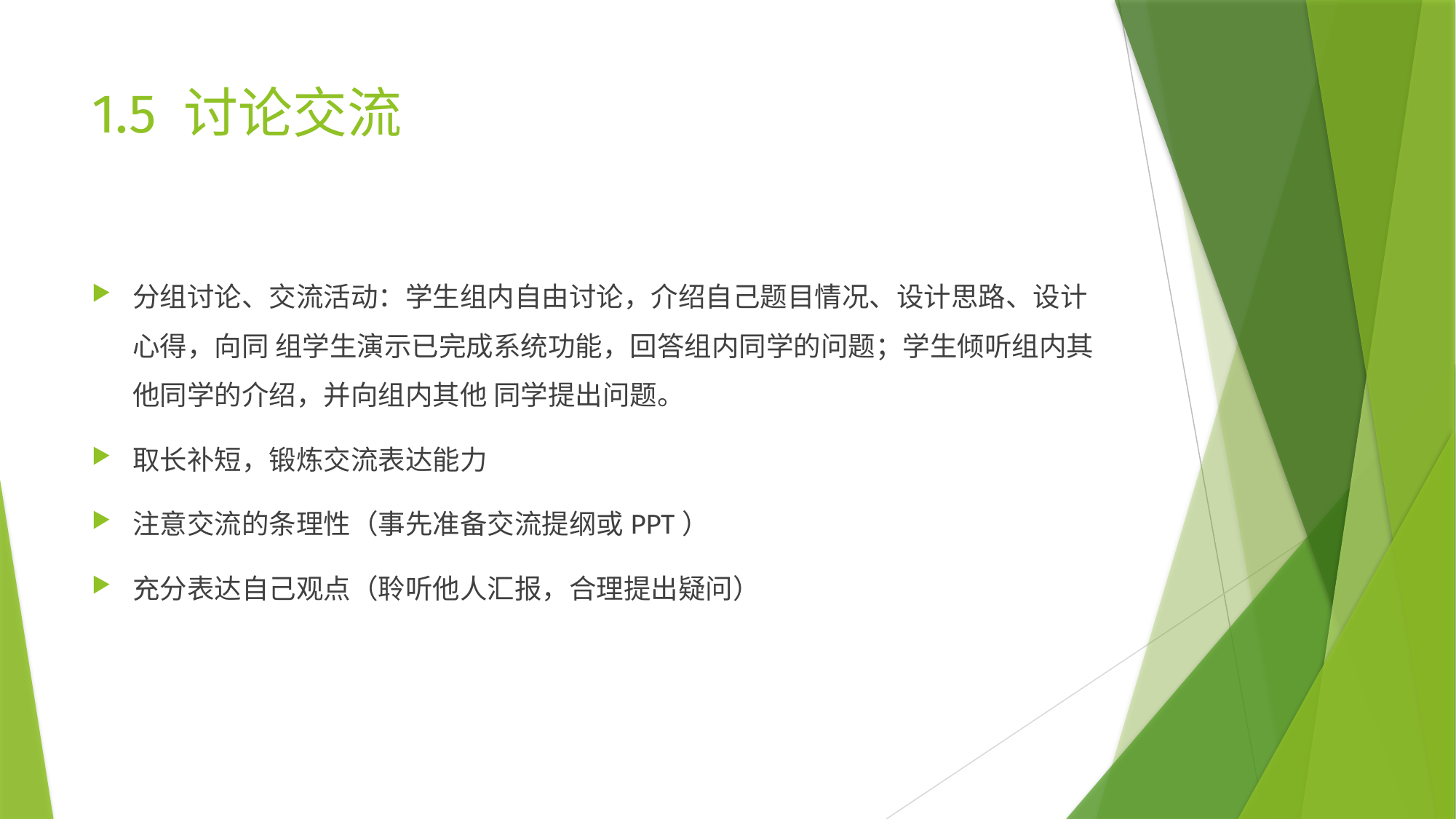

# 1.5 讨论交流
分组讨论、交流活动：学生组内自由讨论，介绍自己题目情况、设计思路、设计心得，向同 组学生演示已完成系统功能，回答组内同学的问题；学生倾听组内其他同学的介绍，并向组内其他 同学提出问题。
取长补短，锻炼交流表达能力
注意交流的条理性（事先准备交流提纲或PPT）
充分表达自己观点（聆听他人汇报，合理提出疑问）